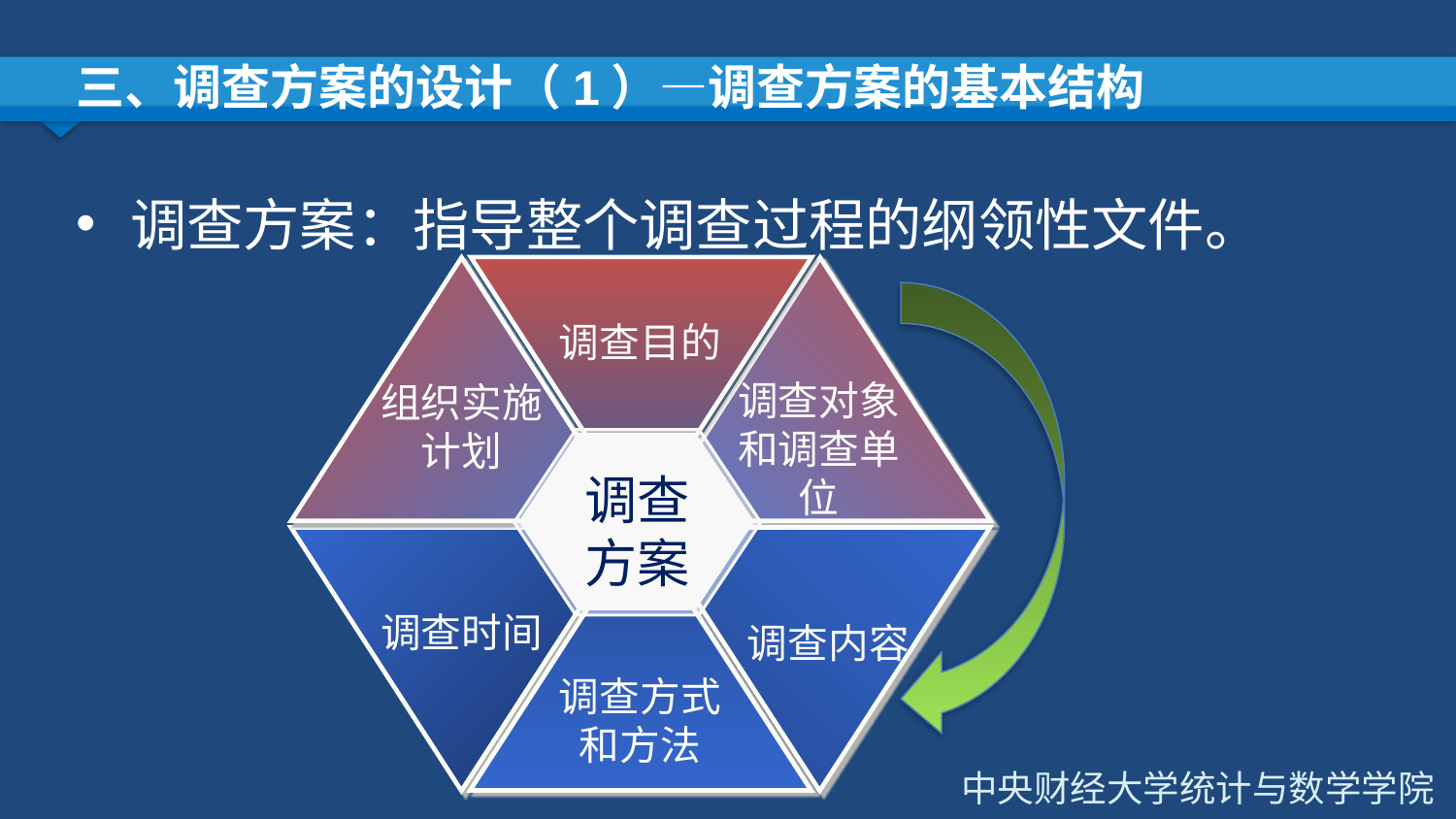

# 三、调查方案的设计（1）—调查方案的基本结构
调查方案：指导整个调查过程的纲领性文件。

调查目的
调查对象和调查单位
组织实施计划

调查
方案

调查时间
调查内容
调查方式和方法